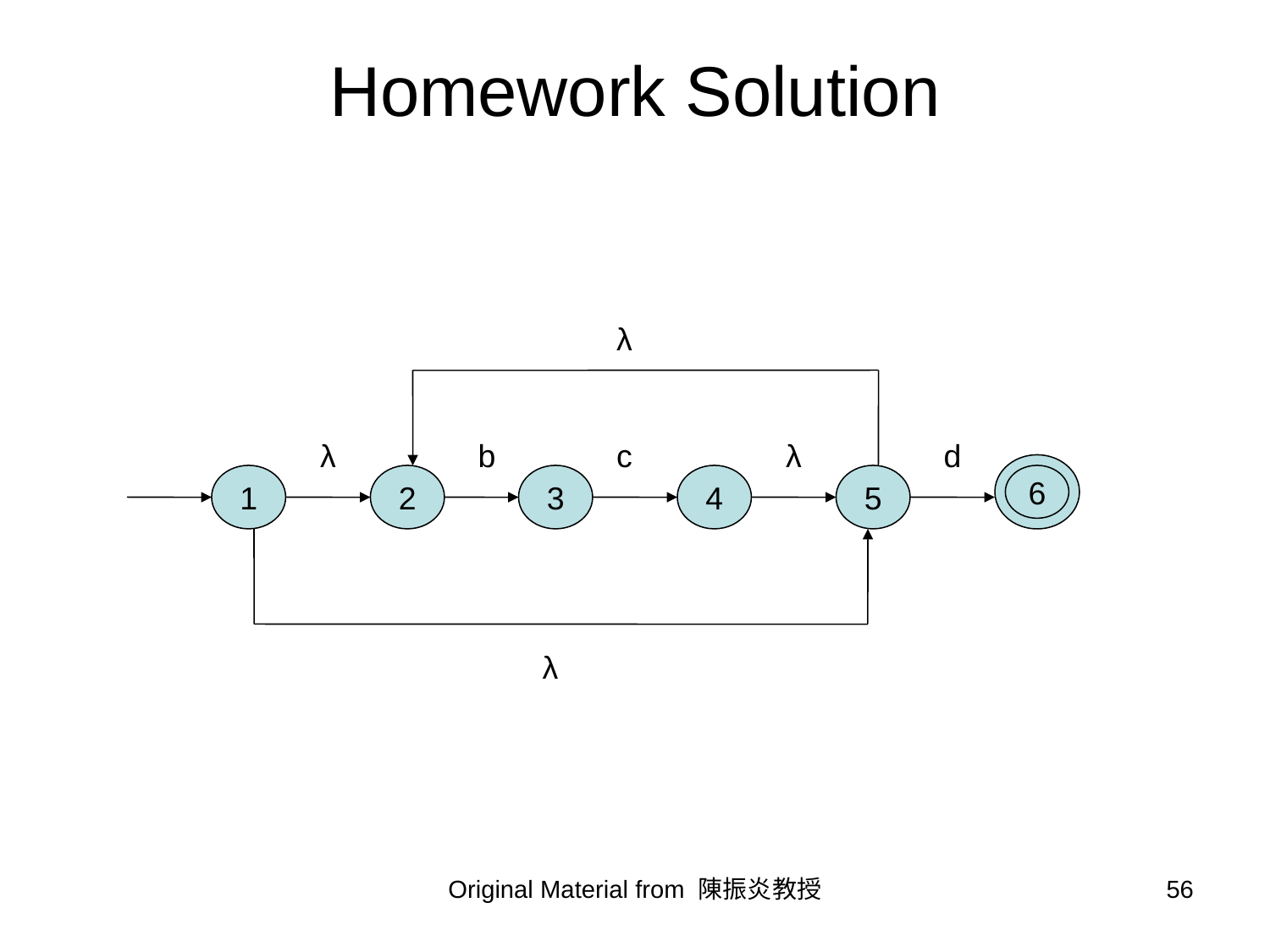

# Homework Solution
λ

λ
b
c
λ
d

6
1
2
3
4
5

λ
Original Material from 陳振炎教授
56